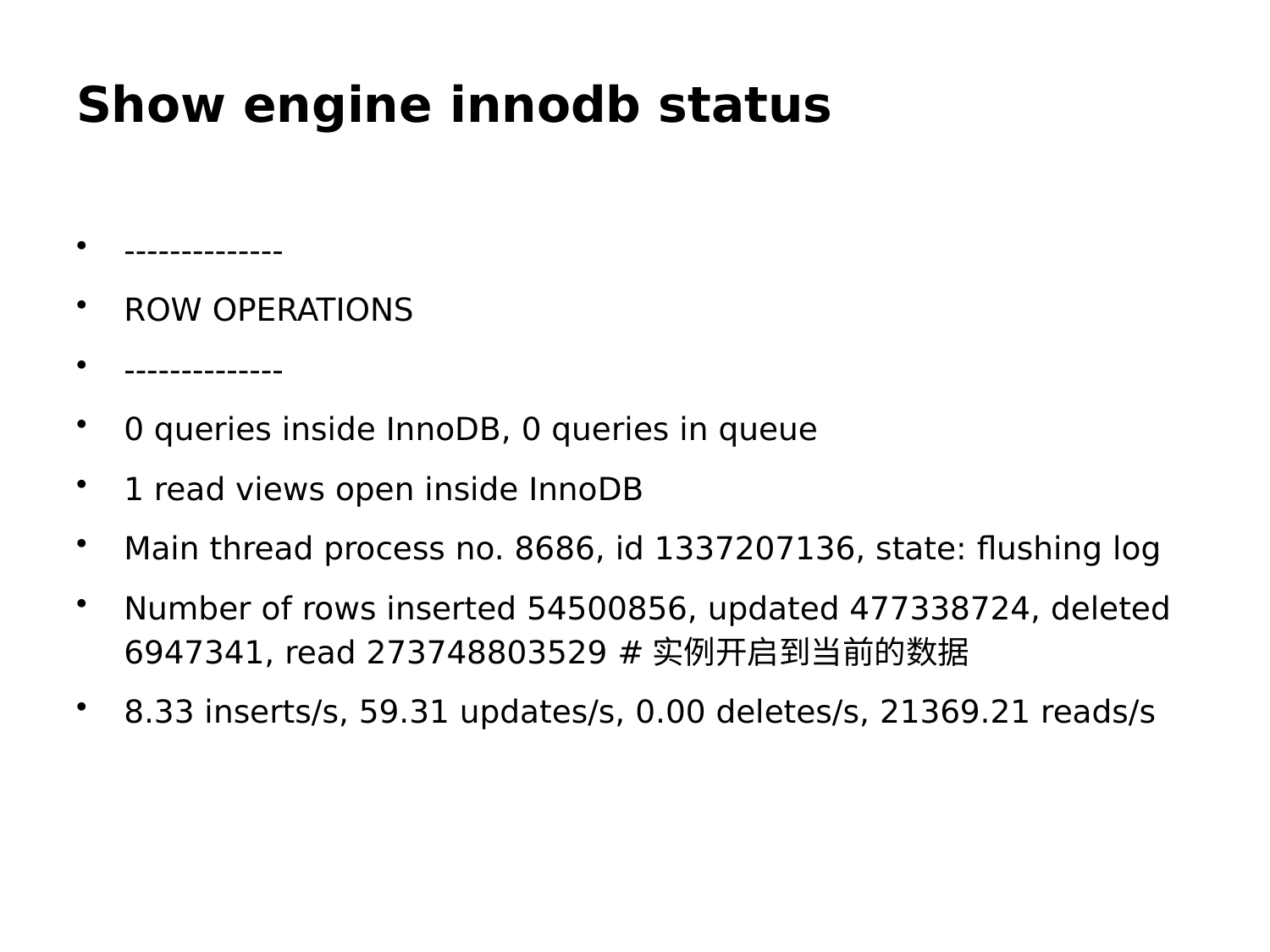

# Show engine innodb status
--------------
ROW OPERATIONS
--------------
0 queries inside InnoDB, 0 queries in queue
1 read views open inside InnoDB
Main thread process no. 8686, id 1337207136, state: flushing log
Number of rows inserted 54500856, updated 477338724, deleted 6947341, read 273748803529 #实例开启到当前的数据
8.33 inserts/s, 59.31 updates/s, 0.00 deletes/s, 21369.21 reads/s